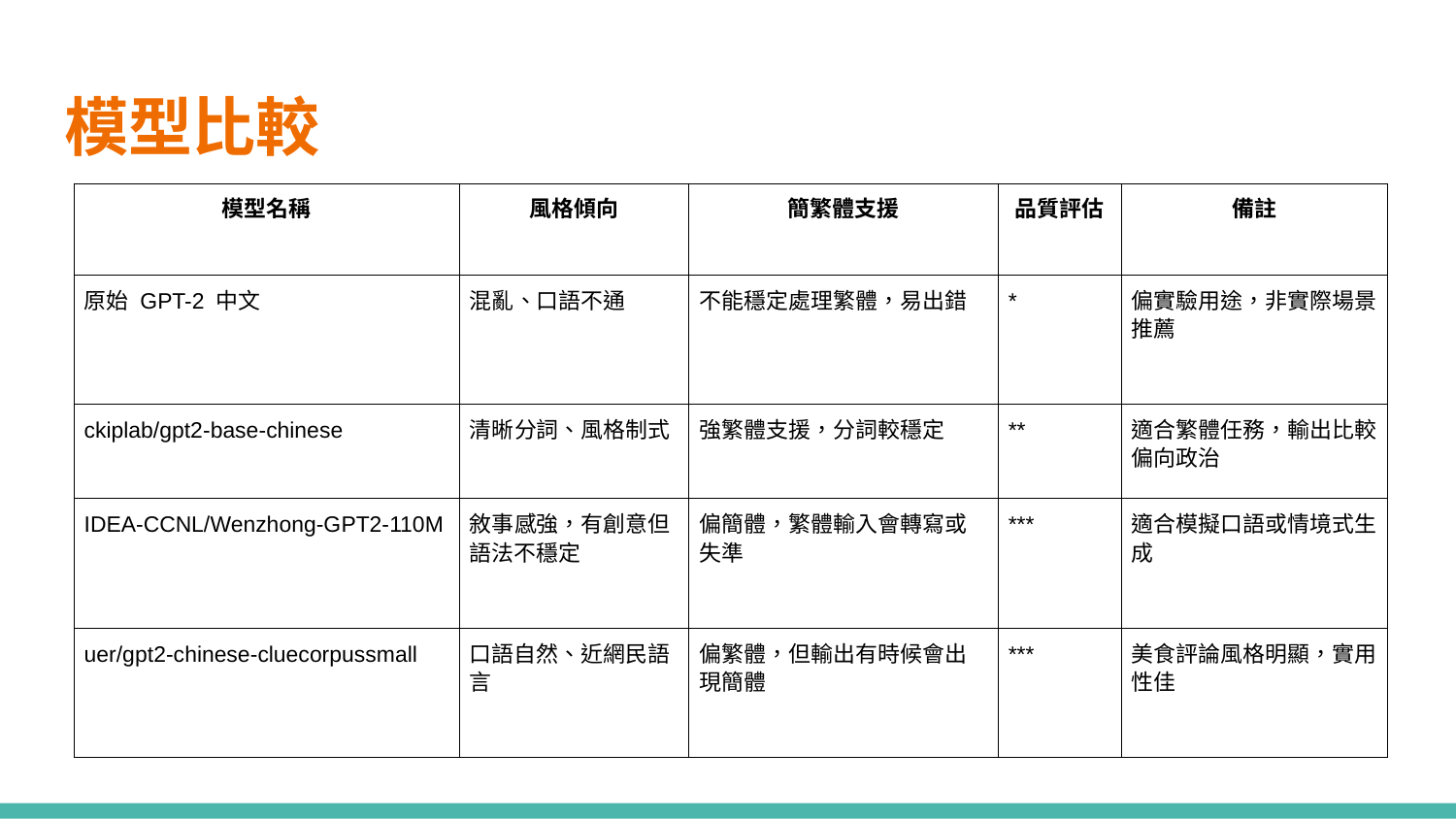

# 模型比較
| 模型名稱 | 風格傾向 | 簡繁體支援 | 品質評估 | 備註 |
| --- | --- | --- | --- | --- |
| 原始 GPT-2 中文 | 混亂、口語不通 | 不能穩定處理繁體，易出錯 | \* | 偏實驗用途，非實際場景推薦 |
| ckiplab/gpt2-base-chinese | 清晰分詞、風格制式 | 強繁體支援，分詞較穩定 | \*\* | 適合繁體任務，輸出比較偏向政治 |
| IDEA-CCNL/Wenzhong-GPT2-110M | 敘事感強，有創意但語法不穩定 | 偏簡體，繁體輸入會轉寫或失準 | \*\*\* | 適合模擬口語或情境式生成 |
| uer/gpt2-chinese-cluecorpussmall | 口語自然、近網民語言 | 偏繁體，但輸出有時候會出現簡體 | \*\*\* | 美食評論風格明顯，實用性佳 |